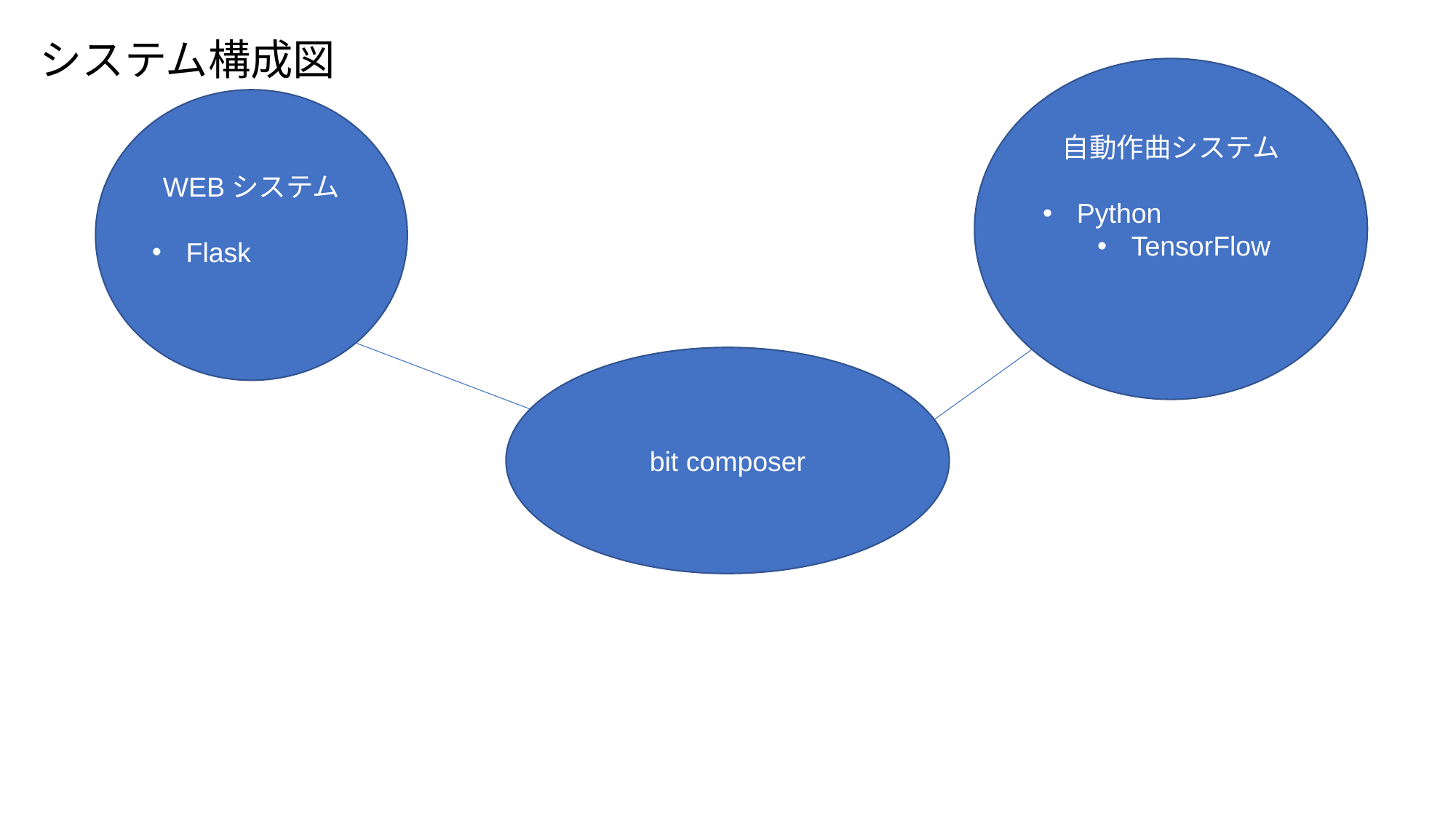

システム構成図
自動作曲システム

Python
TensorFlow

WEBシステム

Flask

bit composer